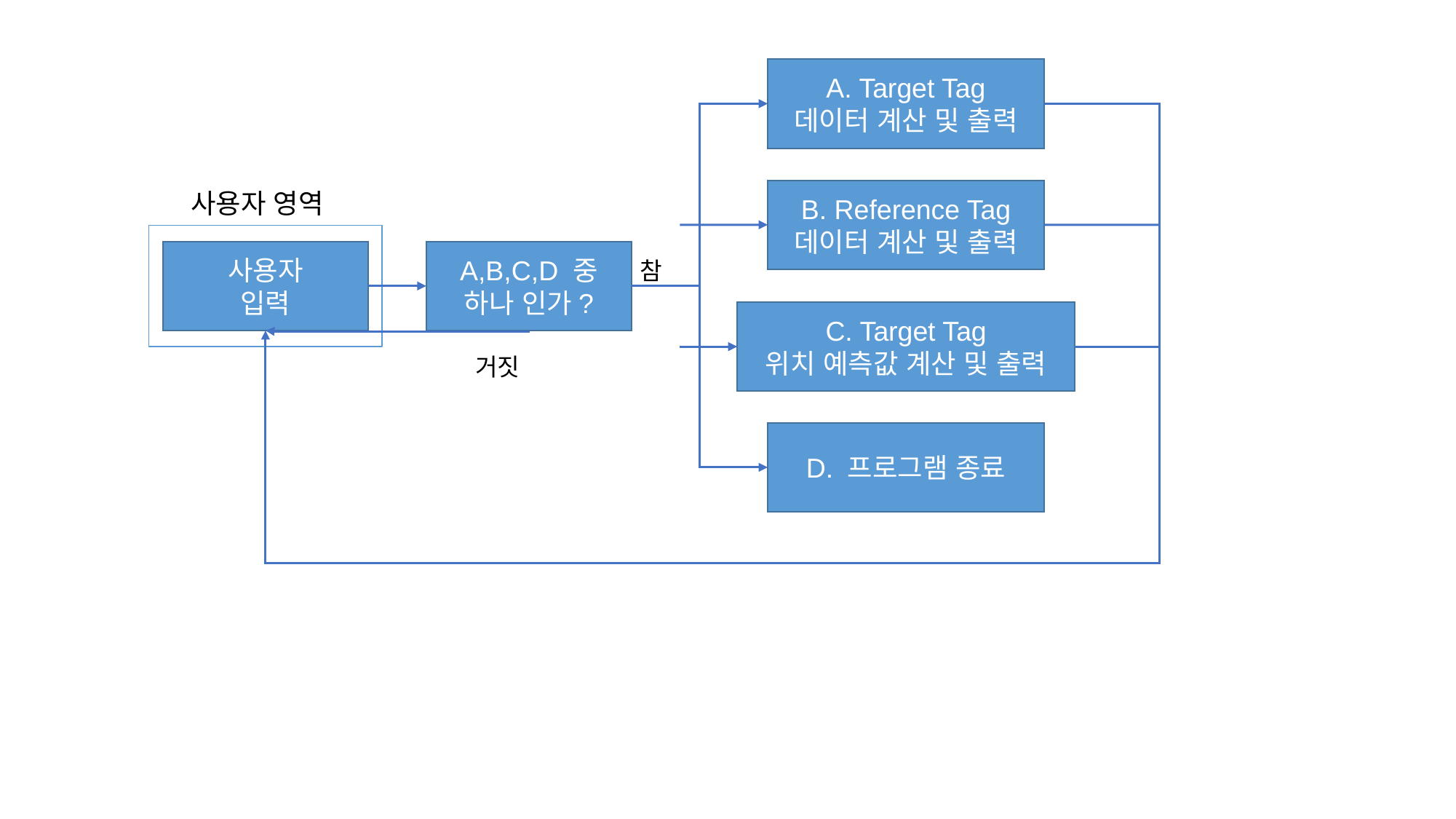

A. Target Tag
데이터 계산 및 출력
B. Reference Tag
데이터 계산 및 출력
사용자 영역

사용자
입력
A,B,C,D 중
하나 인가?
참
C. Target Tag
위치 예측값 계산 및 출력
거짓
D. 프로그램 종료